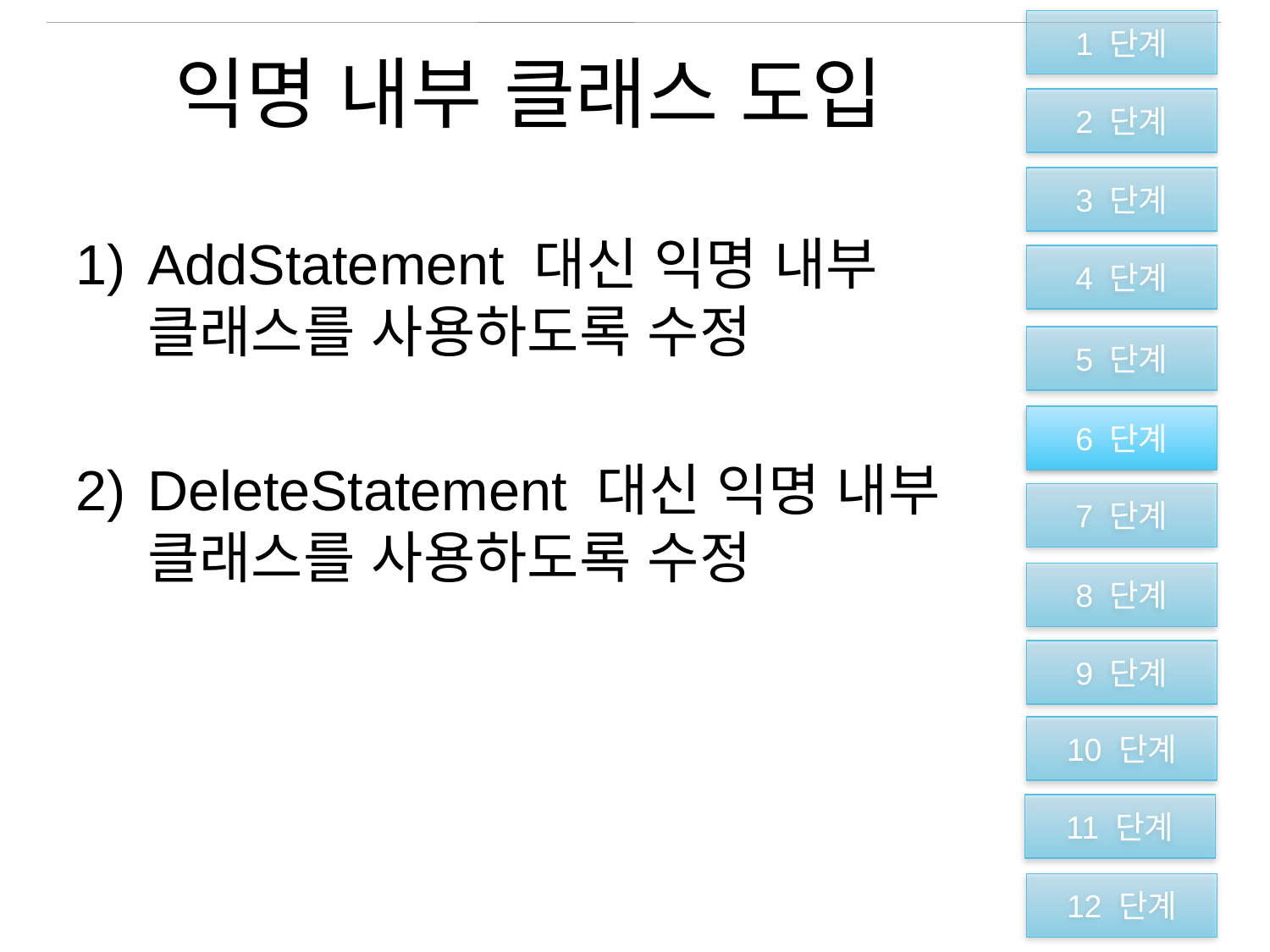

1 단계
2 단계
3 단계
4 단계
5 단계
6 단계
7 단계
8 단계
9 단계
10 단계
11 단계
12 단계
# 익명 내부 클래스 도입
AddStatement 대신 익명 내부 클래스를 사용하도록 수정

DeleteStatement 대신 익명 내부 클래스를 사용하도록 수정